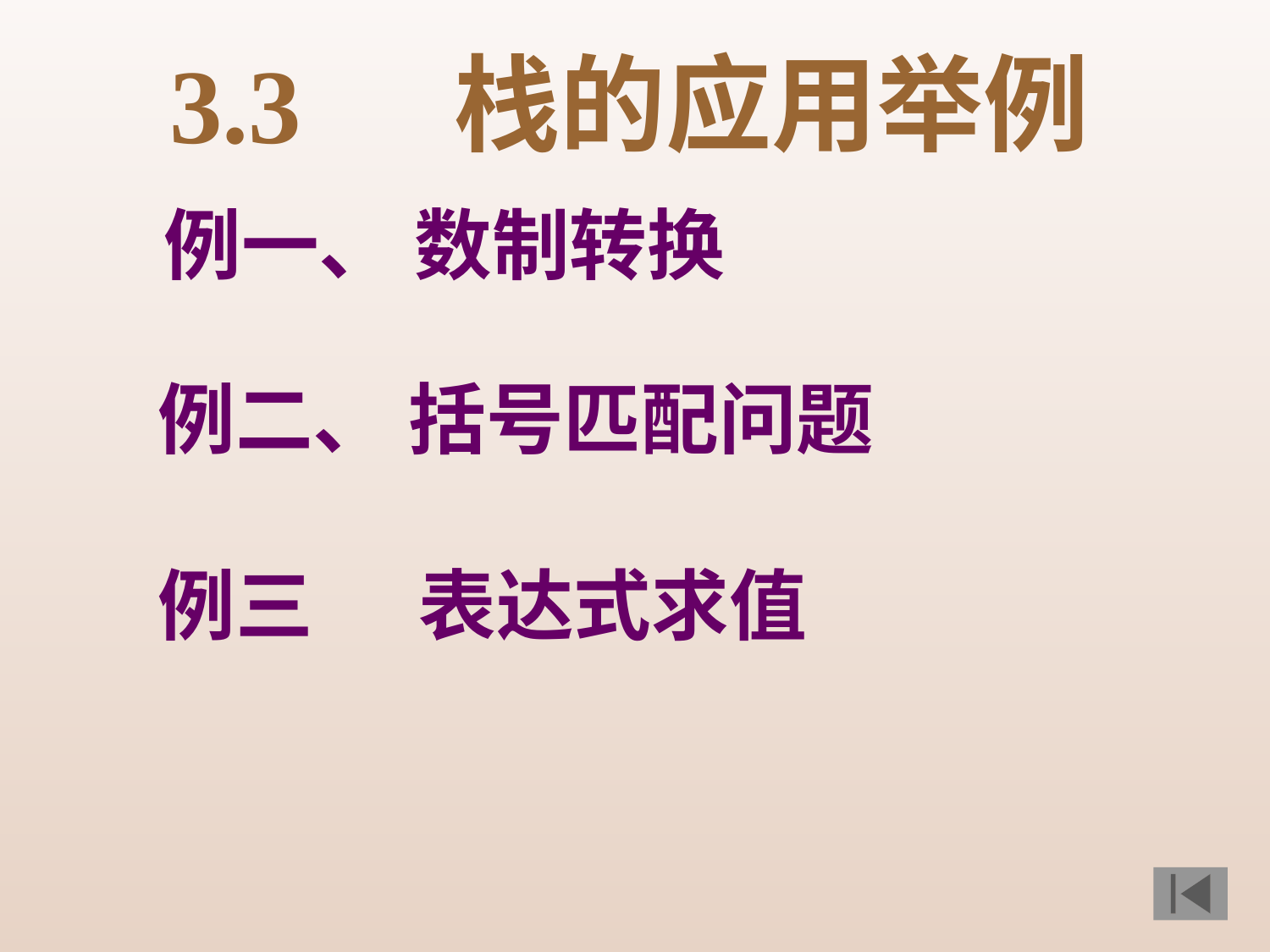

3.3  栈的应用举例
例一、 数制转换
例二、 括号匹配问题

例三      表达式求值